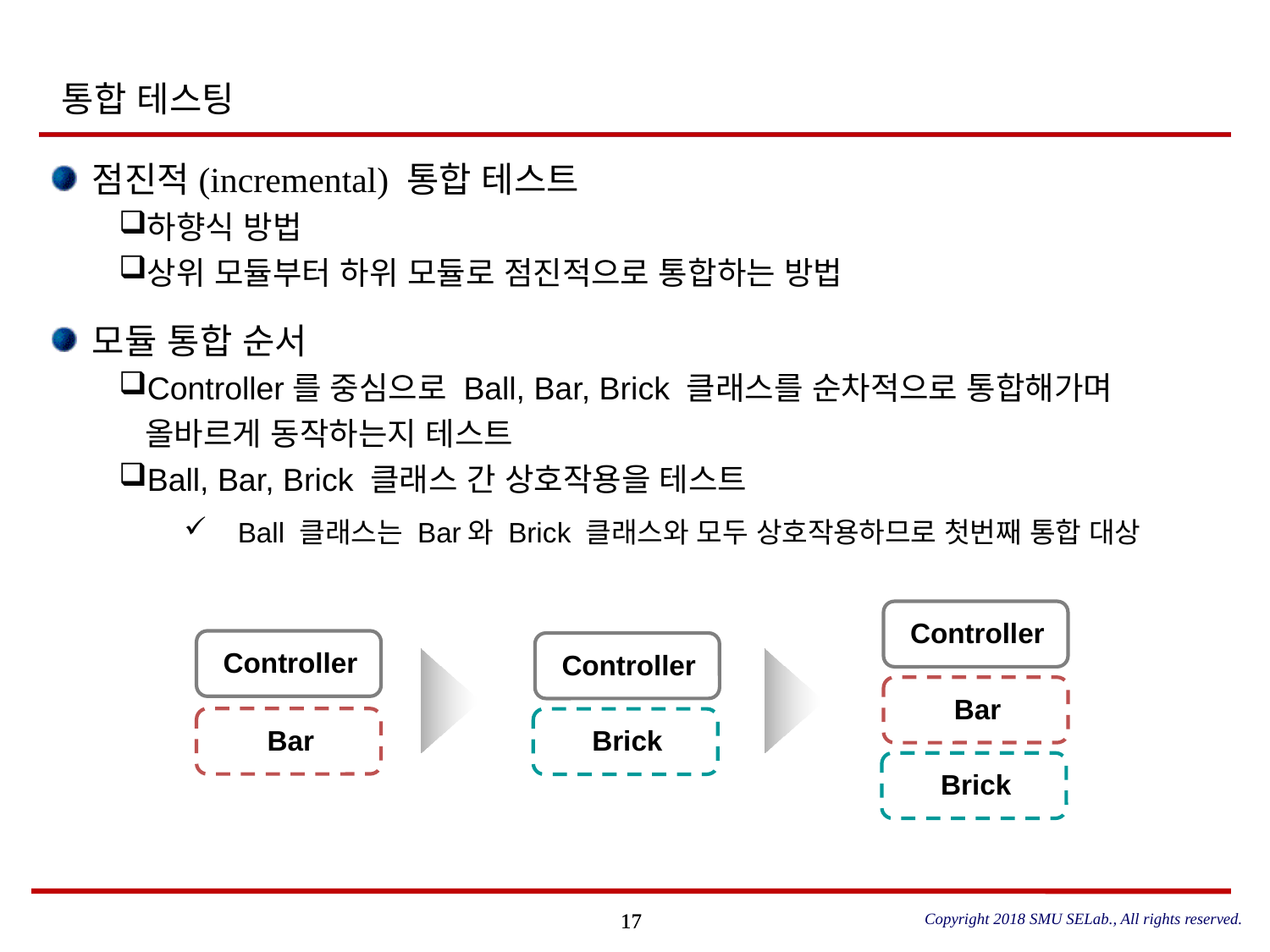

# 통합 테스팅
점진적(incremental) 통합 테스트
하향식 방법
상위 모듈부터 하위 모듈로 점진적으로 통합하는 방법
모듈 통합 순서
Controller를 중심으로 Ball, Bar, Brick 클래스를 순차적으로 통합해가며 올바르게 동작하는지 테스트
Ball, Bar, Brick 클래스 간 상호작용을 테스트
 Ball 클래스는 Bar와 Brick 클래스와 모두 상호작용하므로 첫번째 통합 대상

Controller

Bar

Brick

Controller

Bar

Controller

Brick

Copyright 2018 SMU SELab., All rights reserved.